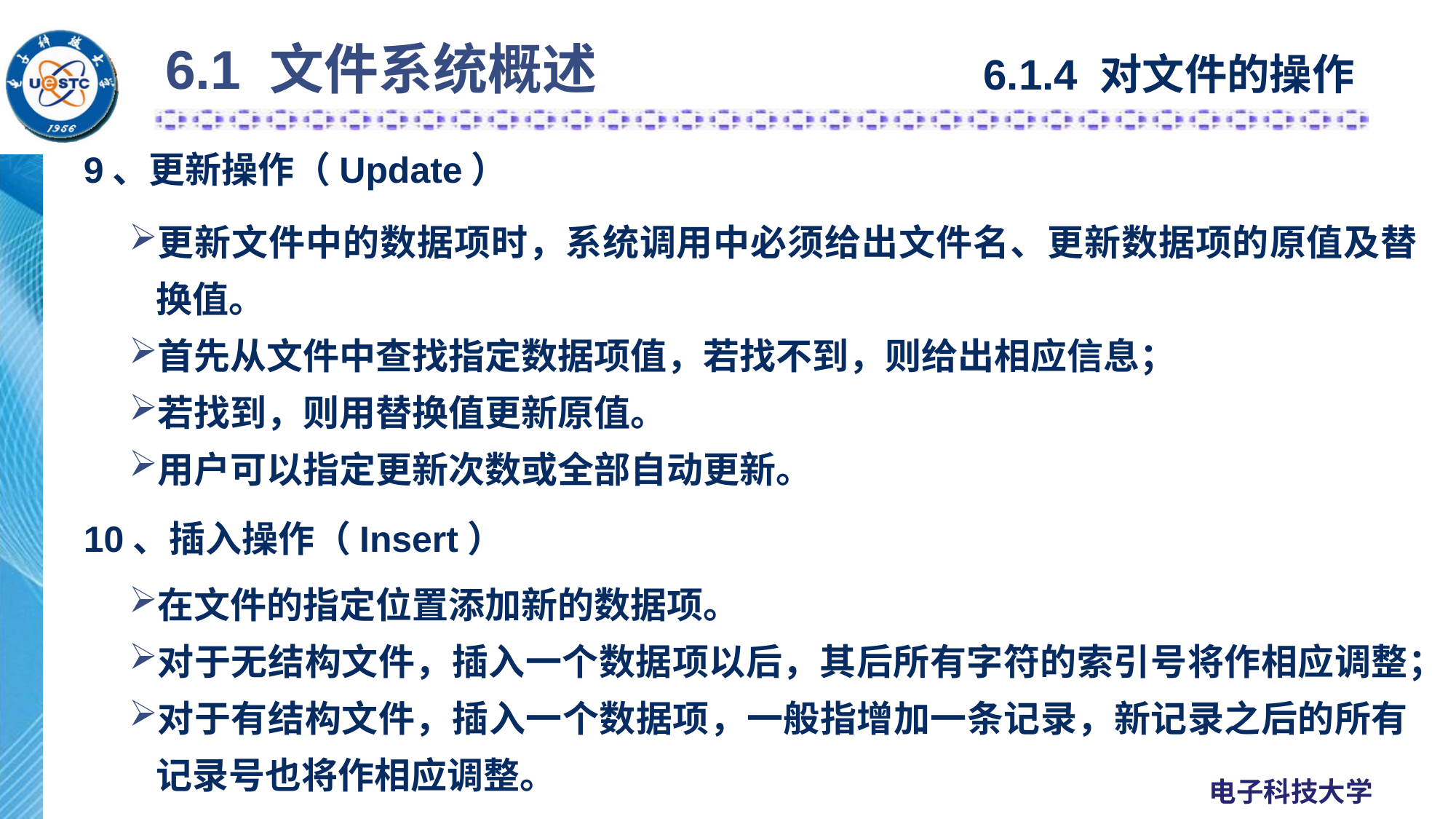

6.1 文件系统概述
6.1.4 对文件的操作
# 9、更新操作（Update）
更新文件中的数据项时，系统调用中必须给出文件名、更新数据项的原值及替换值。
首先从文件中查找指定数据项值，若找不到，则给出相应信息；
若找到，则用替换值更新原值。
用户可以指定更新次数或全部自动更新。
10、插入操作（Insert）
在文件的指定位置添加新的数据项。
对于无结构文件，插入一个数据项以后，其后所有字符的索引号将作相应调整；
对于有结构文件，插入一个数据项，一般指增加一条记录，新记录之后的所有记录号也将作相应调整。